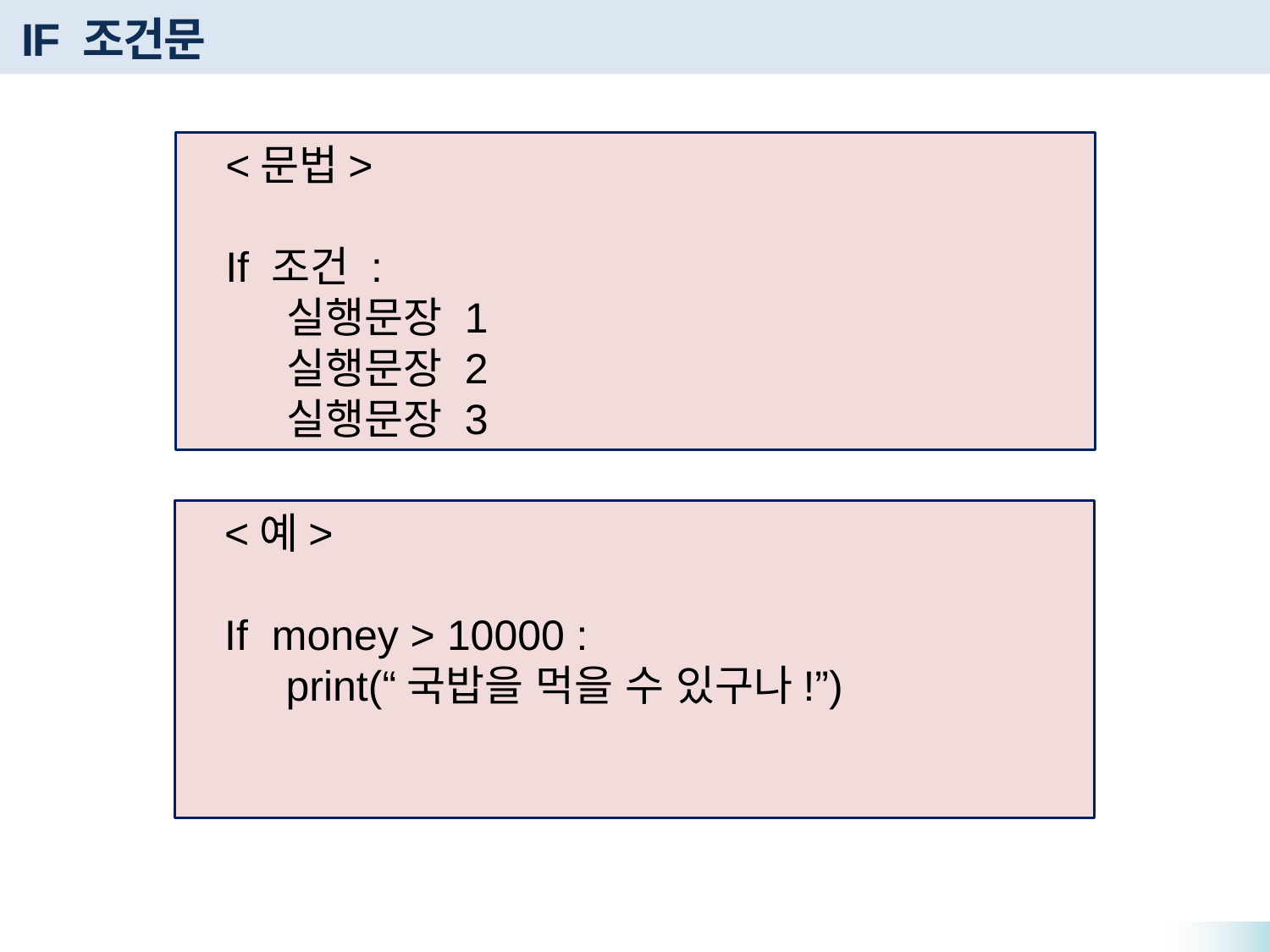

# IF 조건문
<문법>

If 조건 :
	실행문장 1
	실행문장 2
	실행문장 3
<예>

If  money > 10000 :
	print(“국밥을 먹을 수 있구나!”)